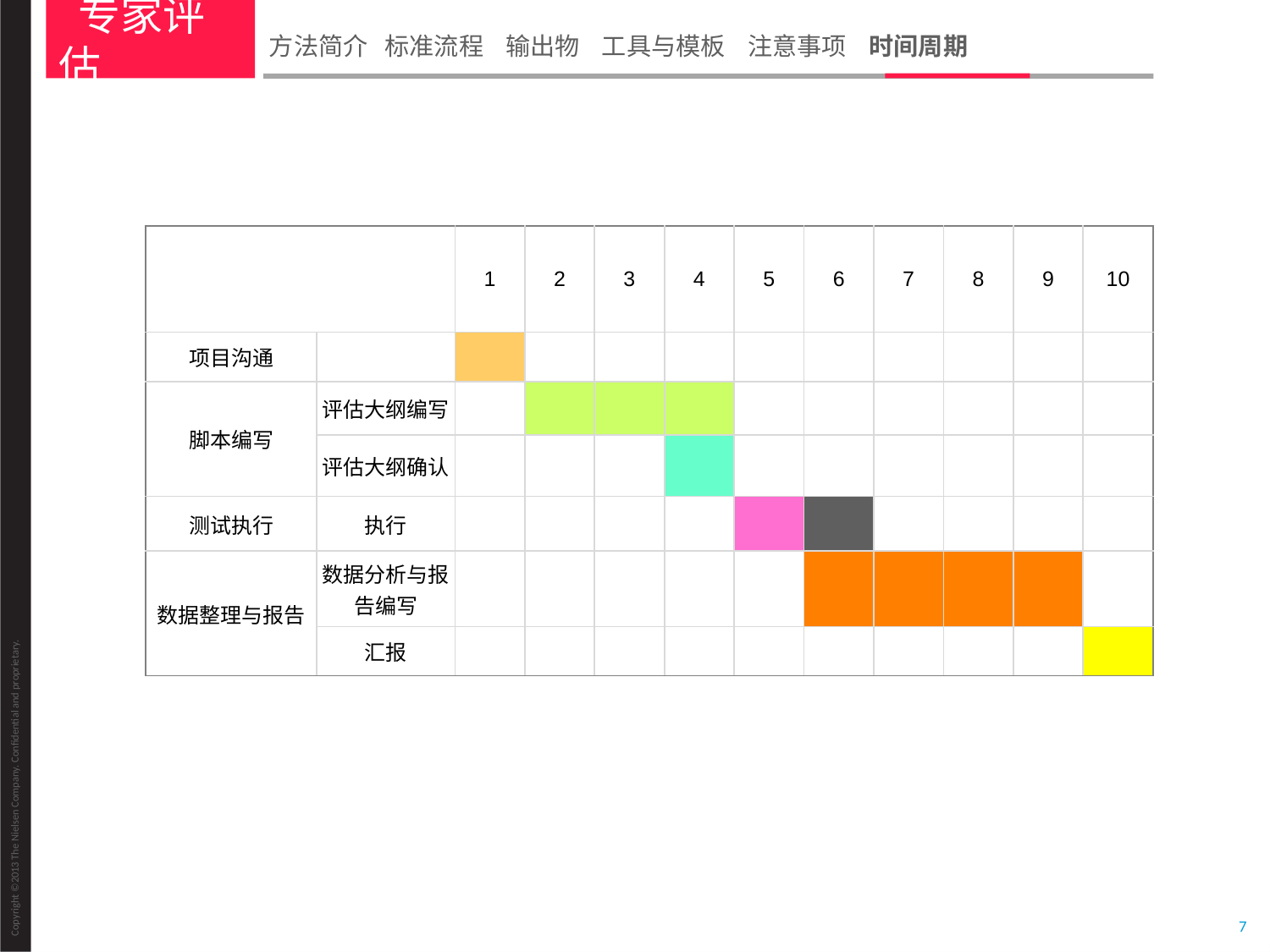

专家评估
方法简介   标准流程    输出物    工具与模板    注意事项    时间周期

|  |  | 1 | 2 | 3 | 4 | 5 | 6 | 7 | 8 | 9 | 10 |
| --- | --- | --- | --- | --- | --- | --- | --- | --- | --- | --- | --- |
| 项目沟通 |  |  |  |  |  |  |  |  |  |  |  |
| 脚本编写 | 评估大纲编写 |  |  |  |  |  |  |  |  |  |  |
|  | 评估大纲确认 |  |  |  |  |  |  |  |  |  |  |
| 测试执行 | 执行 |  |  |  |  |  |  |  |  |  |  |
| 数据整理与报告 | 数据分析与报告编写 |  |  |  |  |  |  |  |  |  |  |
|  | 汇报 |  |  |  |  |  |  |  |  |  |  |